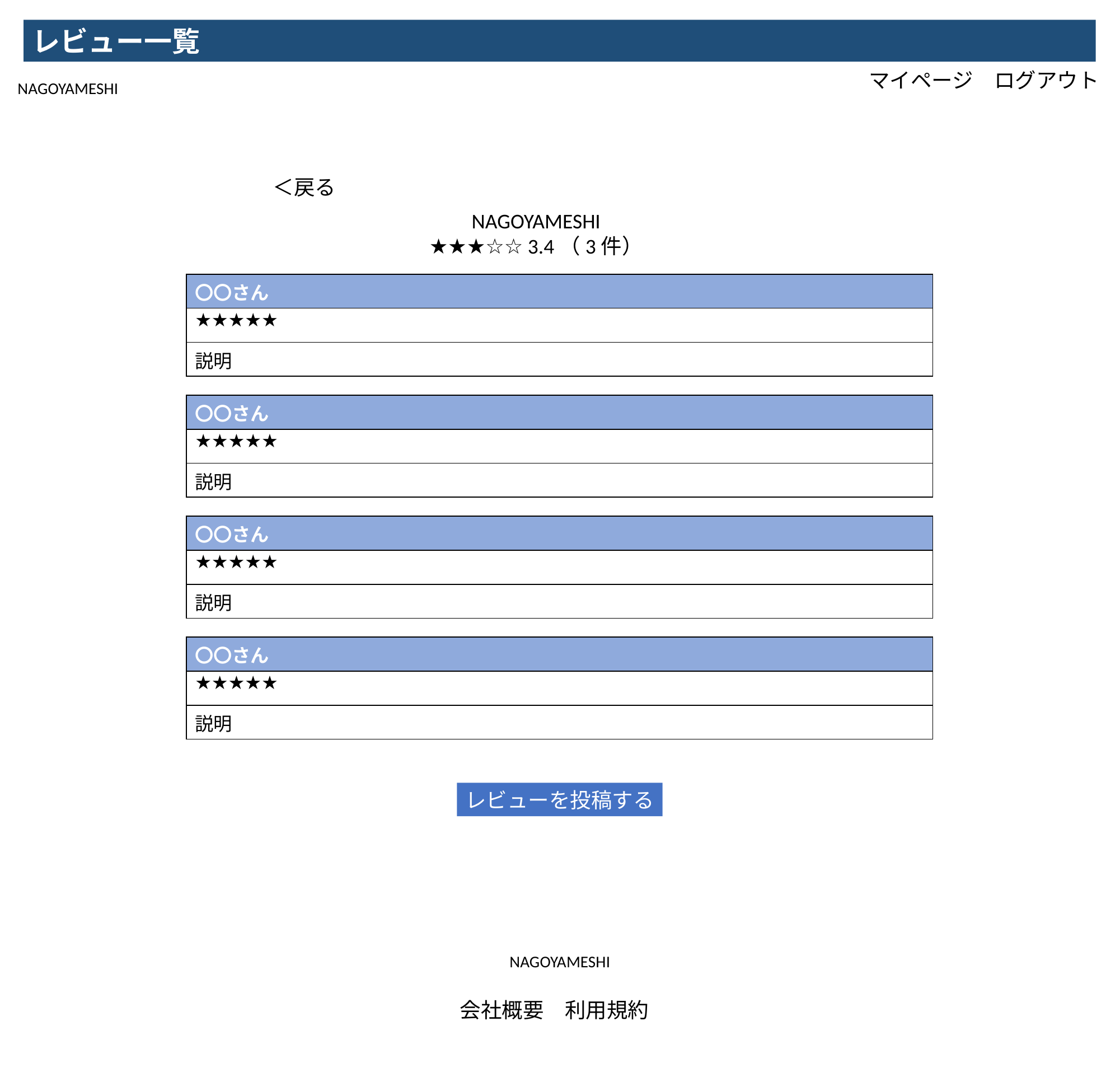

レビュー一覧
マイページ　ログアウト
NAGOYAMESHI
＜戻る
NAGOYAMESHI
★★★☆☆ 3.4（3件）
| 〇〇さん |
| --- |
| ★★★★★ |
| 説明 |
| 〇〇さん |
| --- |
| ★★★★★ |
| 説明 |
| 〇〇さん |
| --- |
| ★★★★★ |
| 説明 |
| 〇〇さん |
| --- |
| ★★★★★ |
| 説明 |
レビューを投稿する
NAGOYAMESHI
会社概要　利用規約